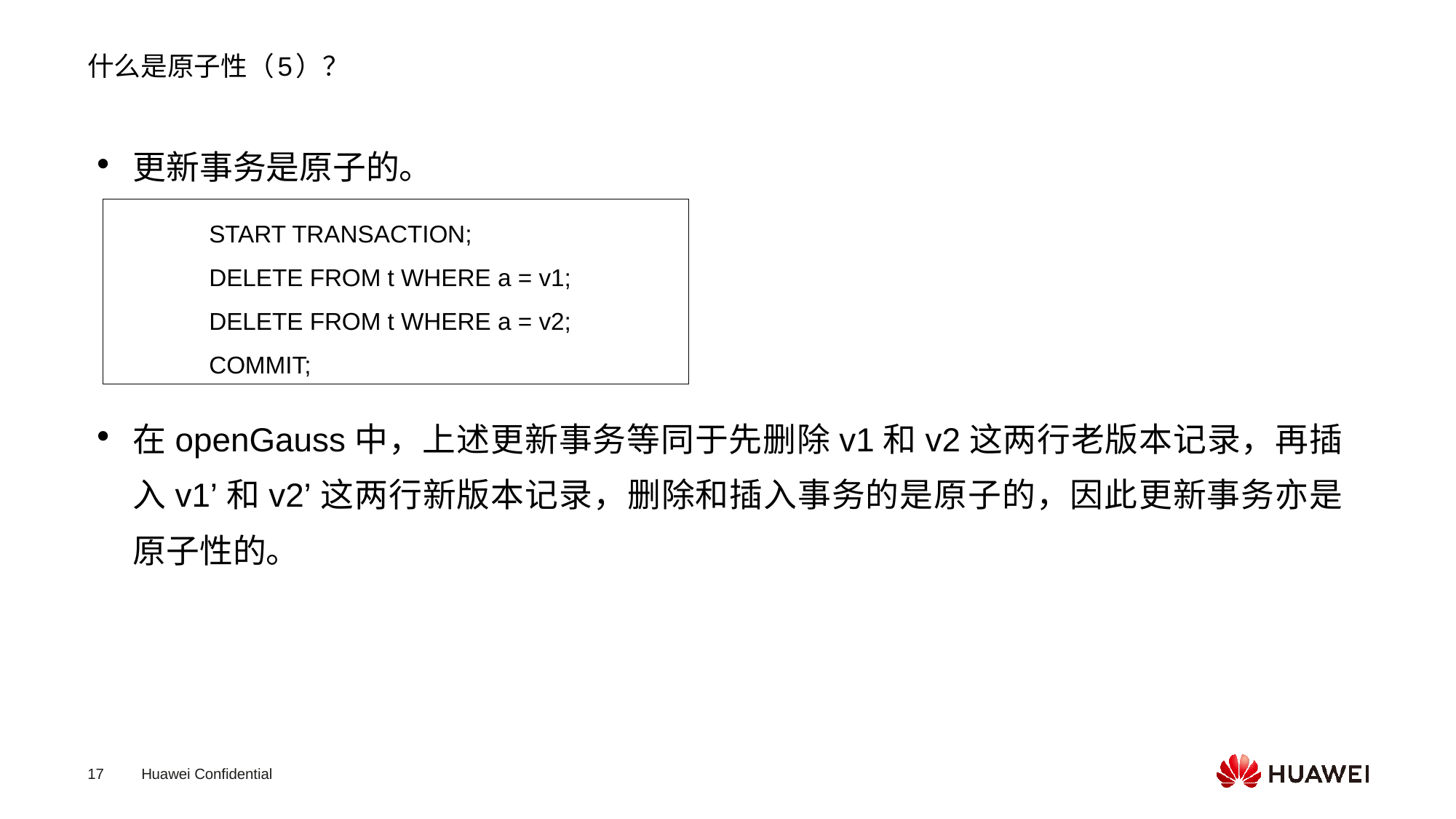

# 什么是原子性（5）？
更新事务是原子的。

在openGauss中，上述更新事务等同于先删除v1和v2这两行老版本记录，再插入v1’和v2’这两行新版本记录，删除和插入事务的是原子的，因此更新事务亦是原子性的。

START TRANSACTION;
DELETE FROM t WHERE a = v1;
DELETE FROM t WHERE a = v2;
COMMIT;